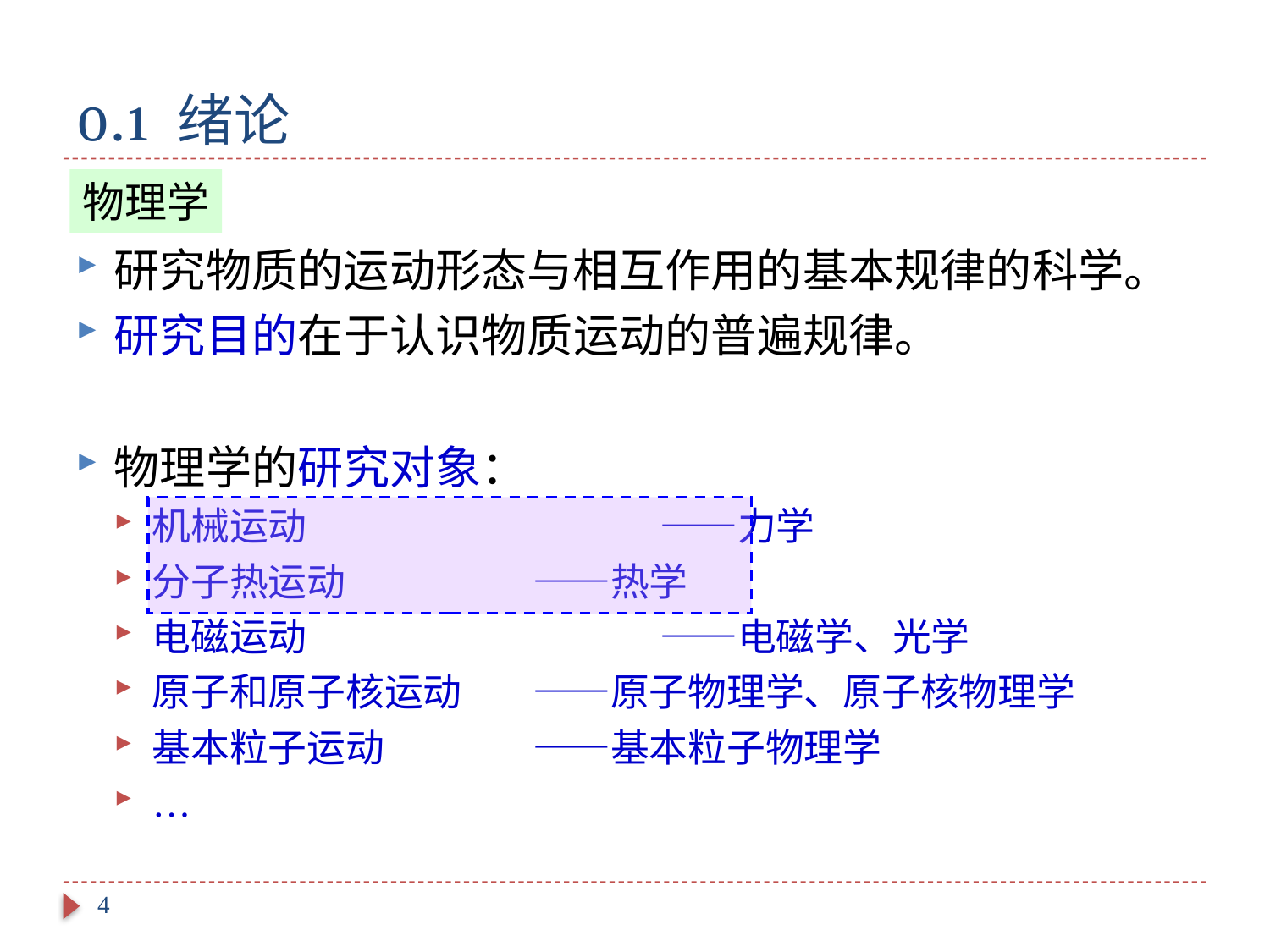

# 0.1 绪论

研究物质的运动形态与相互作用的基本规律的科学。
研究目的在于认识物质运动的普遍规律。

物理学的研究对象：
机械运动			——力学
分子热运动		——热学
电磁运动			——电磁学、光学
原子和原子核运动	——原子物理学、原子核物理学
基本粒子运动		——基本粒子物理学
…
物理学

4